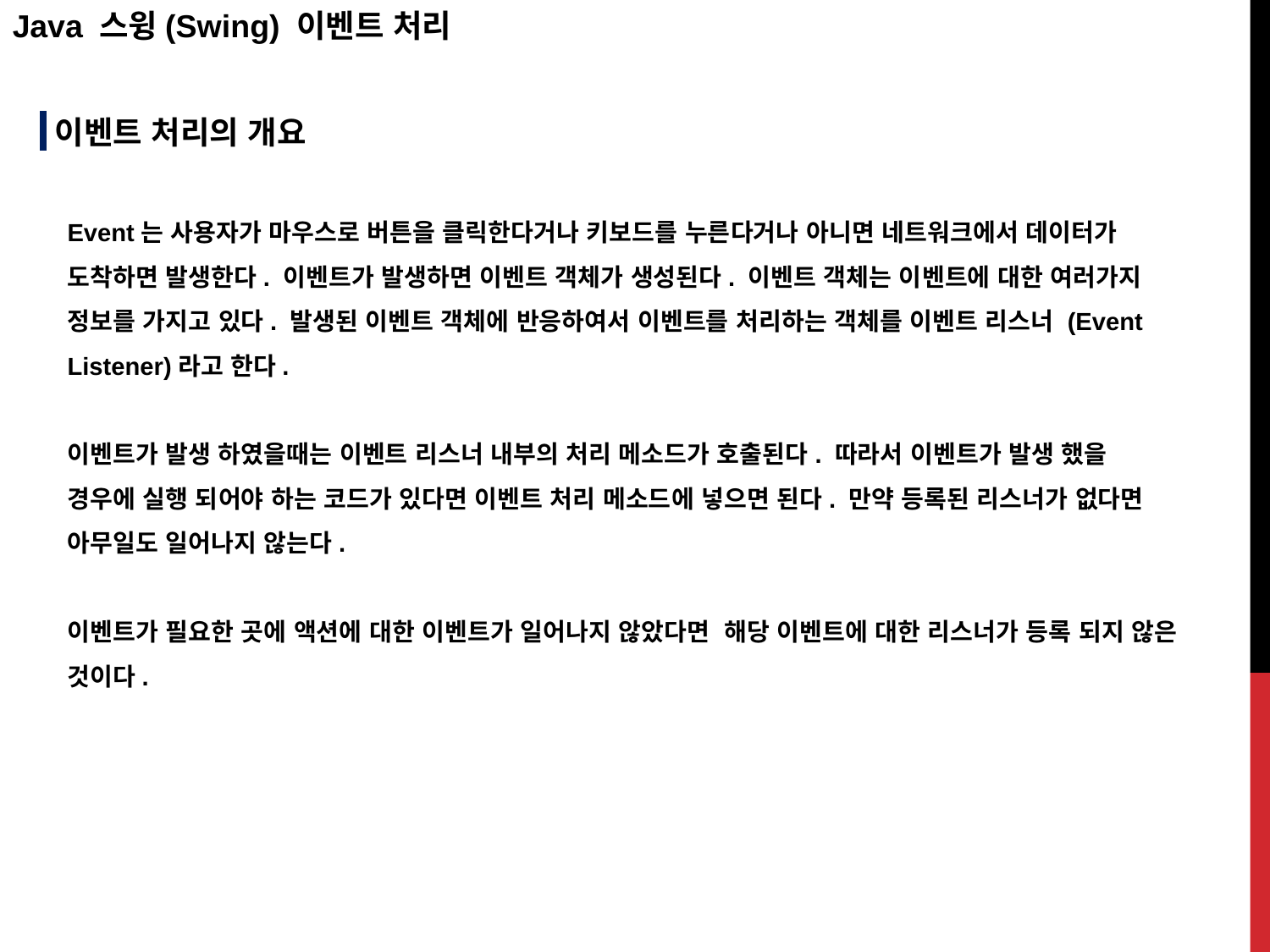

Java 스윙(Swing) 이벤트 처리
이벤트 처리의 개요
Event는 사용자가 마우스로 버튼을 클릭한다거나 키보드를 누른다거나 아니면 네트워크에서 데이터가 도착하면 발생한다. 이벤트가 발생하면 이벤트 객체가 생성된다. 이벤트 객체는 이벤트에 대한 여러가지 정보를 가지고 있다. 발생된 이벤트 객체에 반응하여서 이벤트를 처리하는 객체를 이벤트 리스너 (Event Listener)라고 한다.

이벤트가 발생 하였을때는 이벤트 리스너 내부의 처리 메소드가 호출된다. 따라서 이벤트가 발생 했을 경우에 실행 되어야 하는 코드가 있다면 이벤트 처리 메소드에 넣으면 된다. 만약 등록된 리스너가 없다면
아무일도 일어나지 않는다.

이벤트가 필요한 곳에 액션에 대한 이벤트가 일어나지 않았다면  해당 이벤트에 대한 리스너가 등록 되지 않은 것이다.